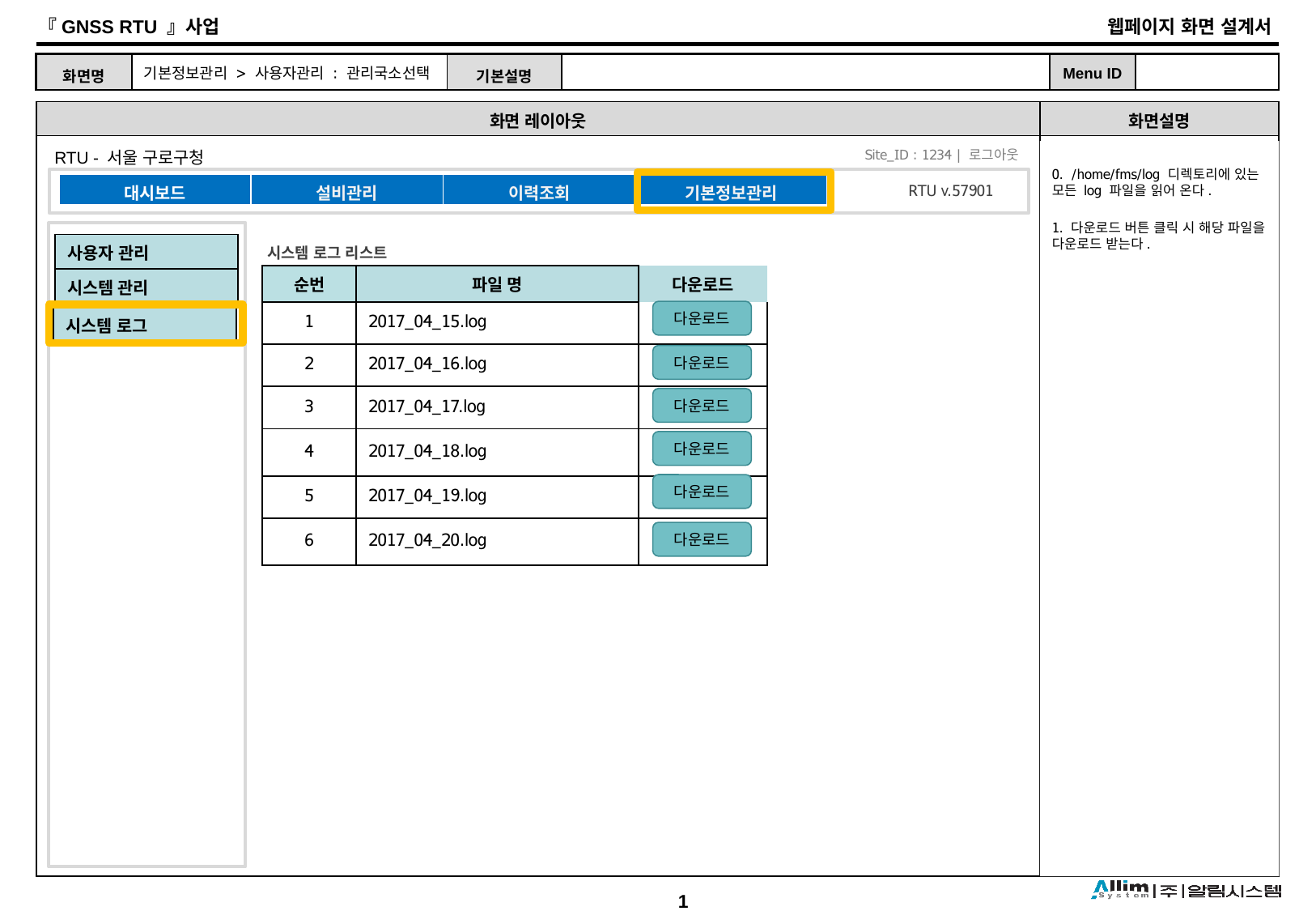

# 기본정보관리 > 사용자관리 : 관리국소선택

0.  /home/fms/log 디렉토리에 있는 모든 log 파일을 읽어 온다.

1. 다운로드 버튼 클릭 시 해당 파일을 다운로드 받는다.

| 사용자 관리 |
| --- |
시스템 로그 리스트
| 순번 | 파일 명 | 다운로드 |
| --- | --- | --- |
| 1 | 2017\_04\_15.log |  |
| 2 | 2017\_04\_16.log |  |
| 3 | 2017\_04\_17.log |  |
| 4 | 2017\_04\_18.log |  |
| 5 | 2017\_04\_19.log |  |
| 6 | 2017\_04\_20.log |  |
| 시스템 관리 |
| --- |
다운로드

| 시스템 로그 |
| --- |
다운로드
다운로드
다운로드
다운로드
다운로드